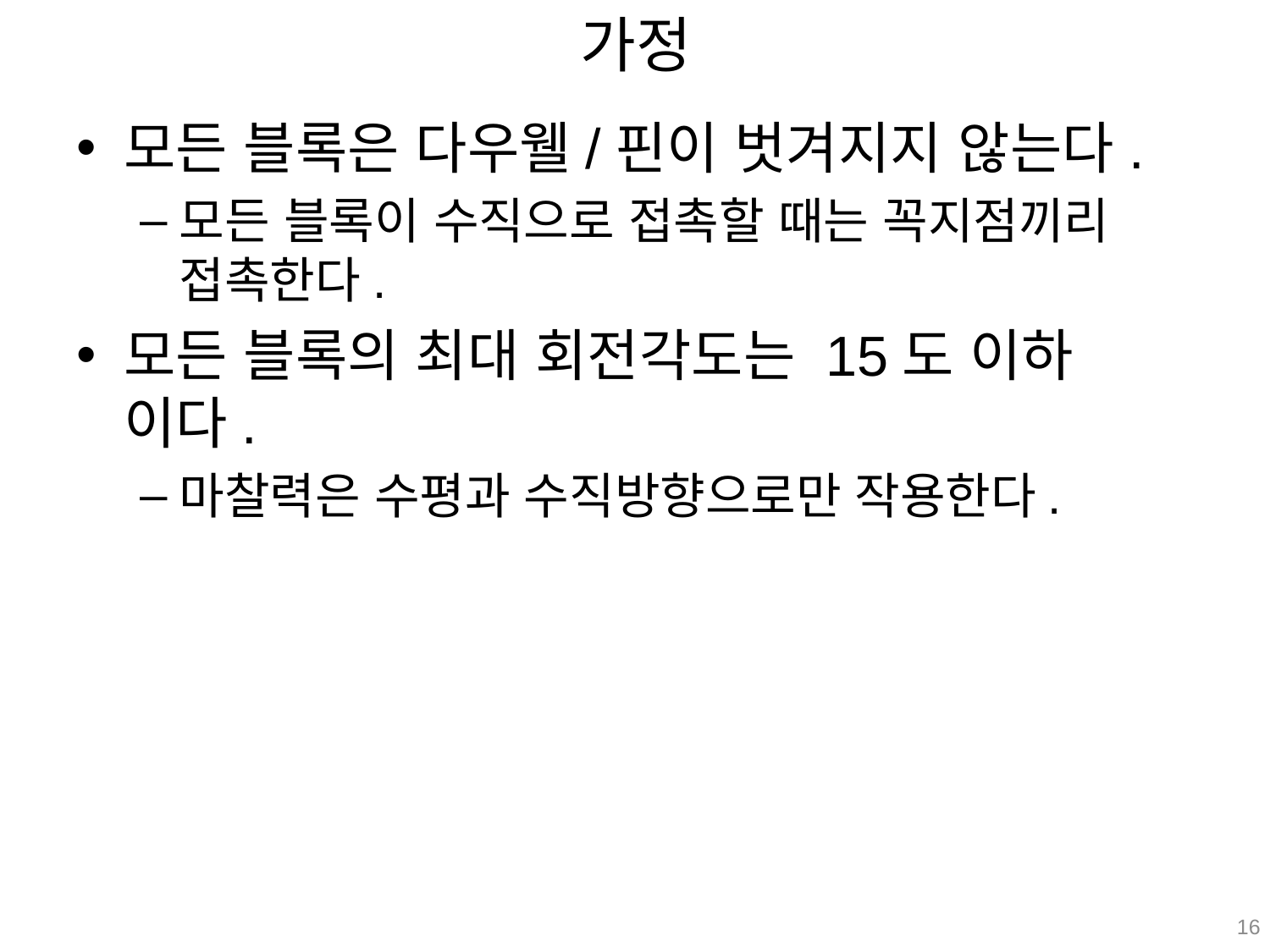

# 가정
모든 블록은 다우웰/핀이 벗겨지지 않는다.
모든 블록이 수직으로 접촉할 때는 꼭지점끼리 접촉한다.
모든 블록의 최대 회전각도는 15도 이하 이다.
마찰력은 수평과 수직방향으로만 작용한다.

16